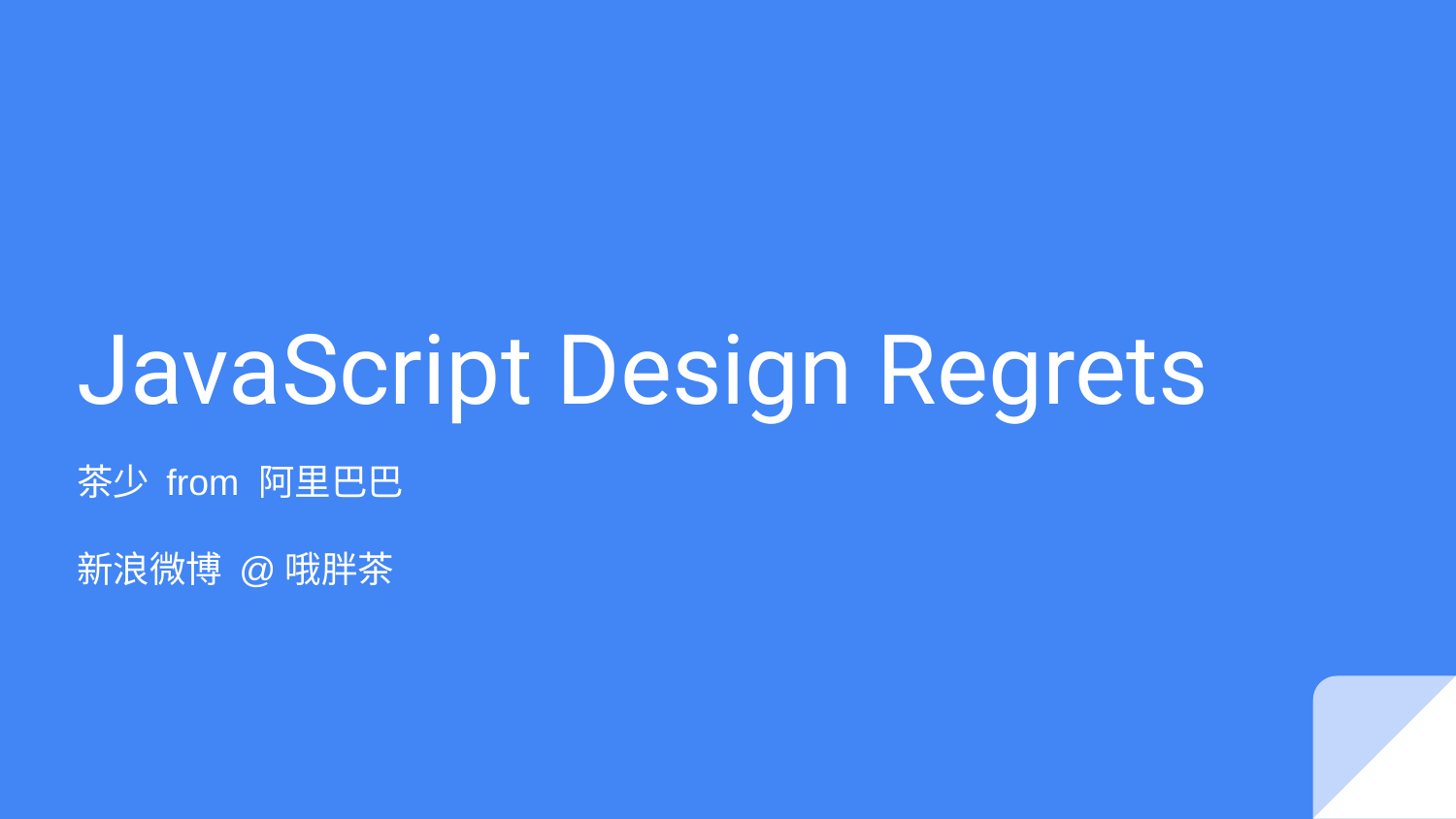

# JavaScript Design Regrets
茶少 from 阿里巴巴

新浪微博 @哦胖茶